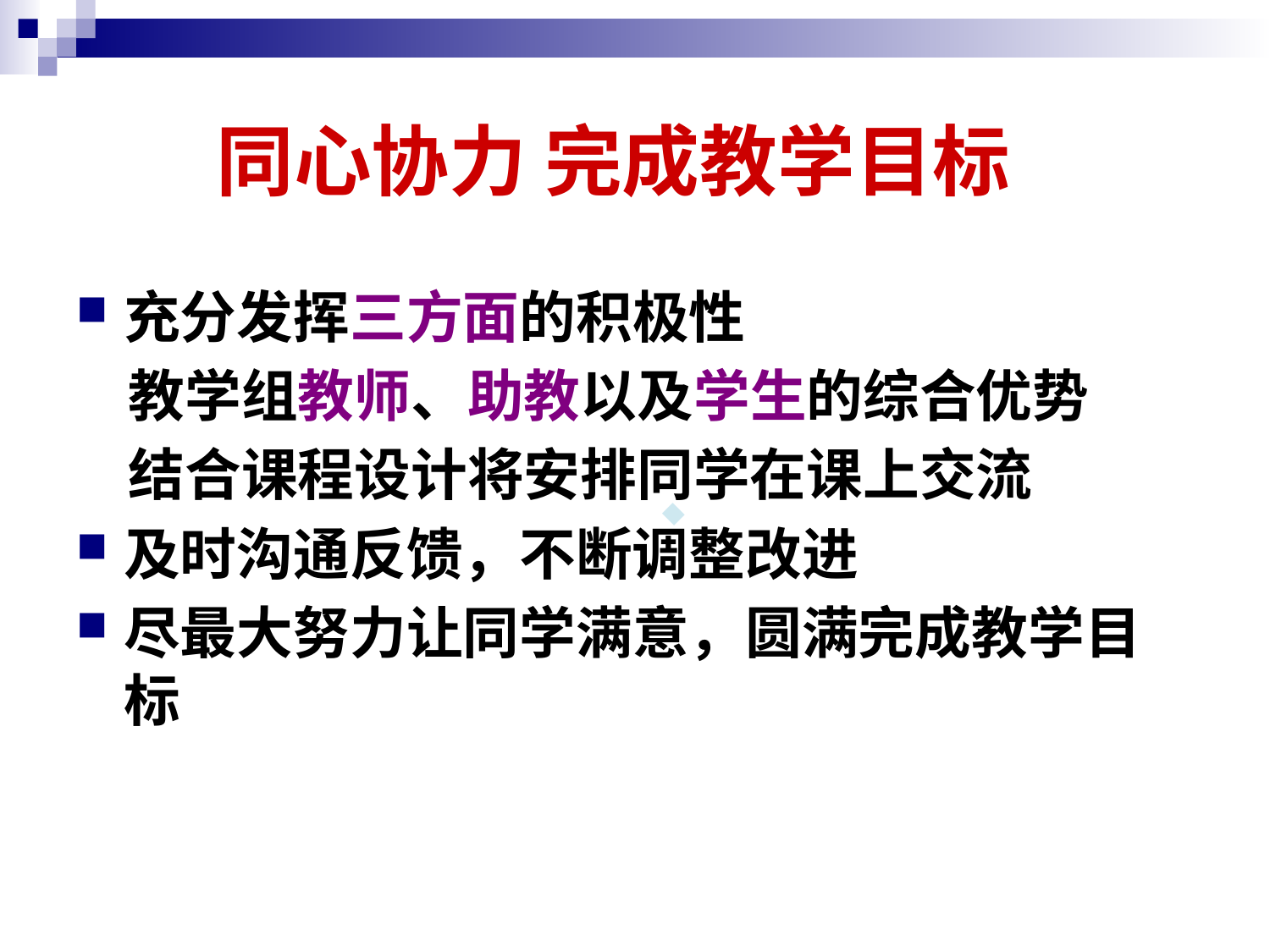

# 同心协力 完成教学目标
充分发挥三方面的积极性
   教学组教师、助教以及学生的综合优势
   结合课程设计将安排同学在课上交流
及时沟通反馈，不断调整改进
尽最大努力让同学满意，圆满完成教学目标
.